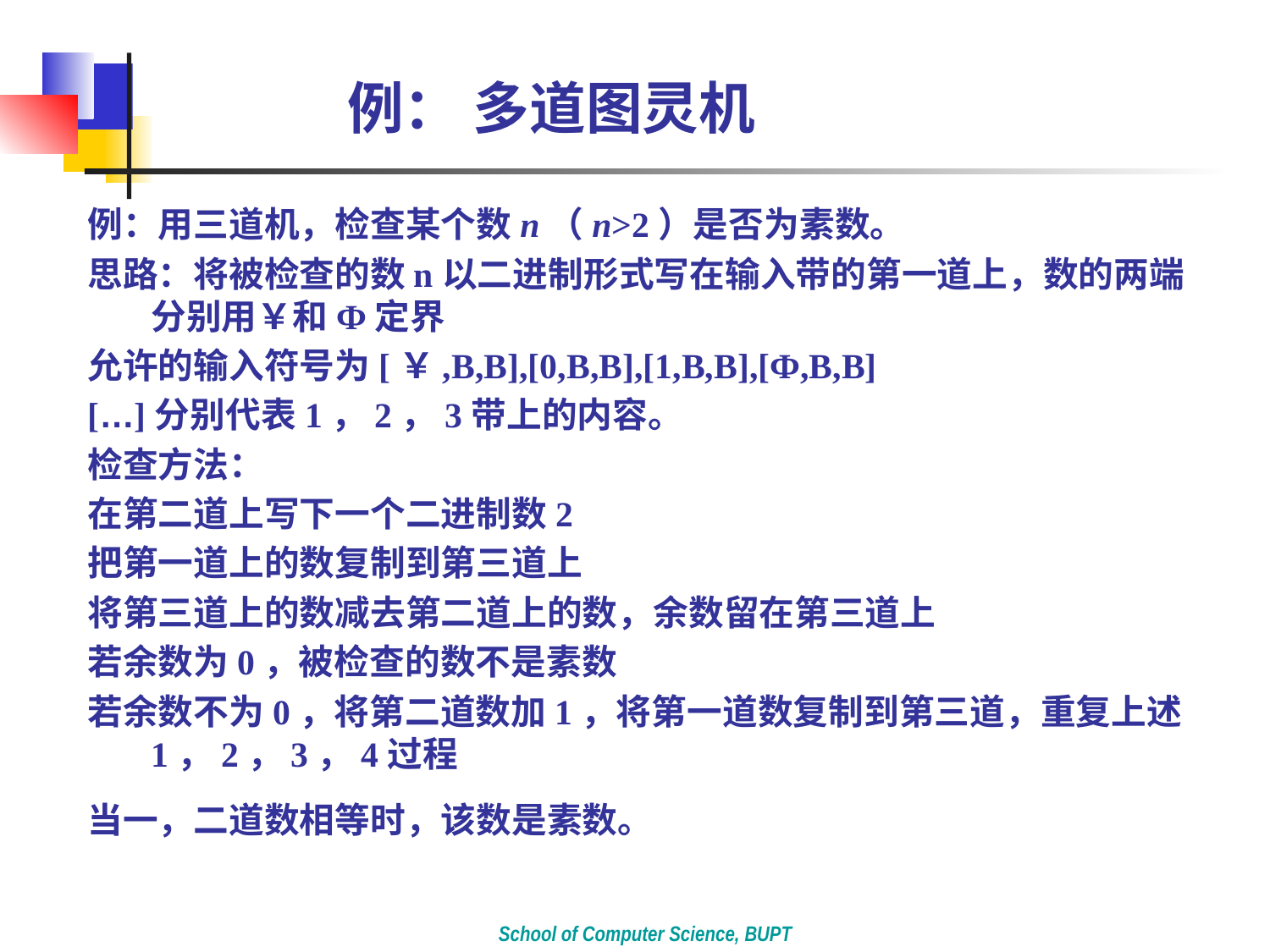

例： 多道图灵机
例：用三道机，检查某个数n（n>2）是否为素数。
思路：将被检查的数n以二进制形式写在输入带的第一道上，数的两端分别用￥和Ф定界
允许的输入符号为[￥,B,B],[0,B,B],[1,B,B],[Ф,B,B]
[…]分别代表1，2，3带上的内容。
检查方法：
在第二道上写下一个二进制数2
把第一道上的数复制到第三道上
将第三道上的数减去第二道上的数，余数留在第三道上
若余数为0，被检查的数不是素数
若余数不为0，将第二道数加1，将第一道数复制到第三道，重复上述1，2，3，4过程
当一，二道数相等时，该数是素数。
School of Computer Science, BUPT
5